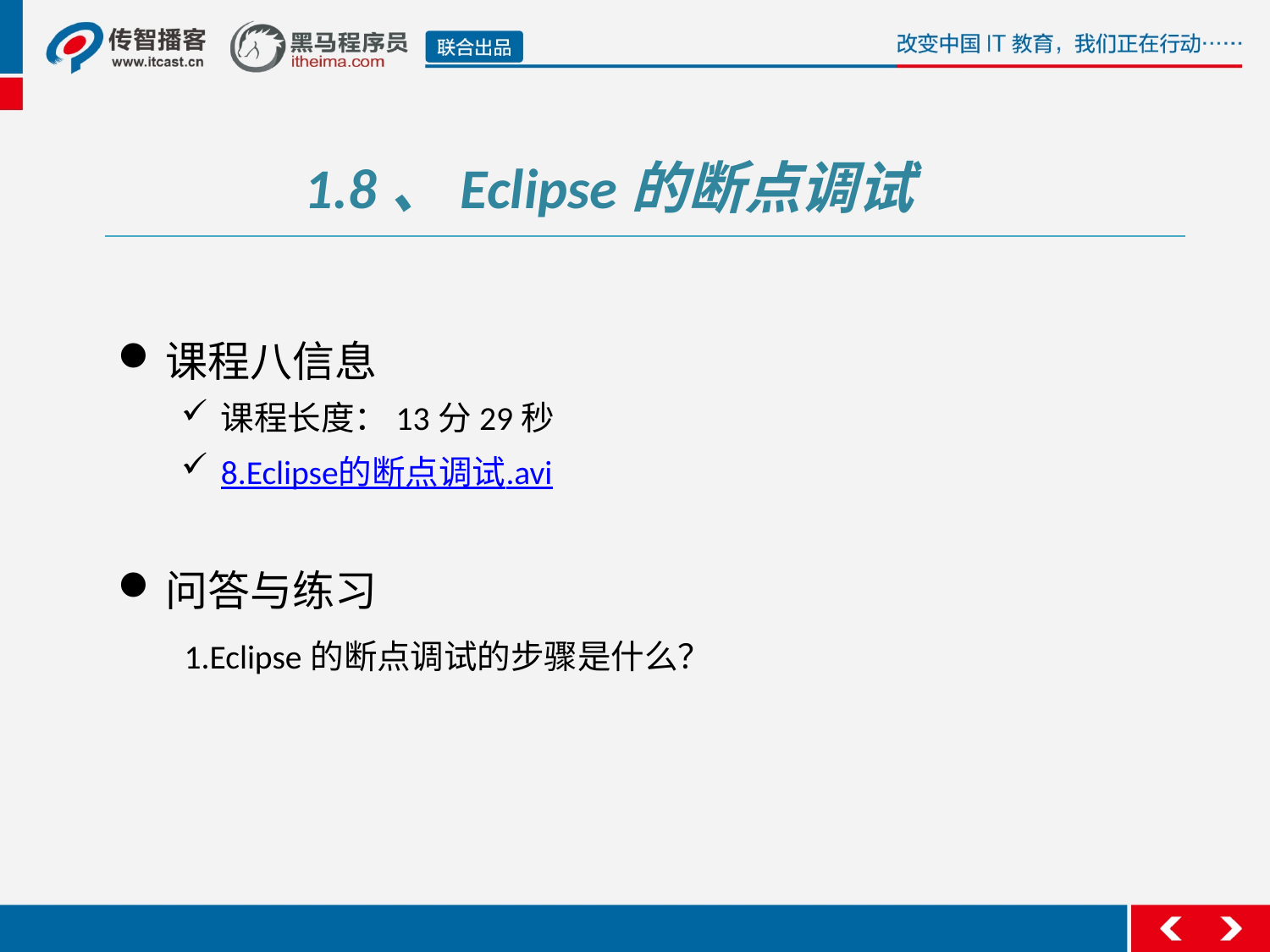

1.8、Eclipse的断点调试

课程八信息
课程长度：13分29秒
8.Eclipse的断点调试.avi

问答与练习
       1.Eclipse的断点调试的步骤是什么？